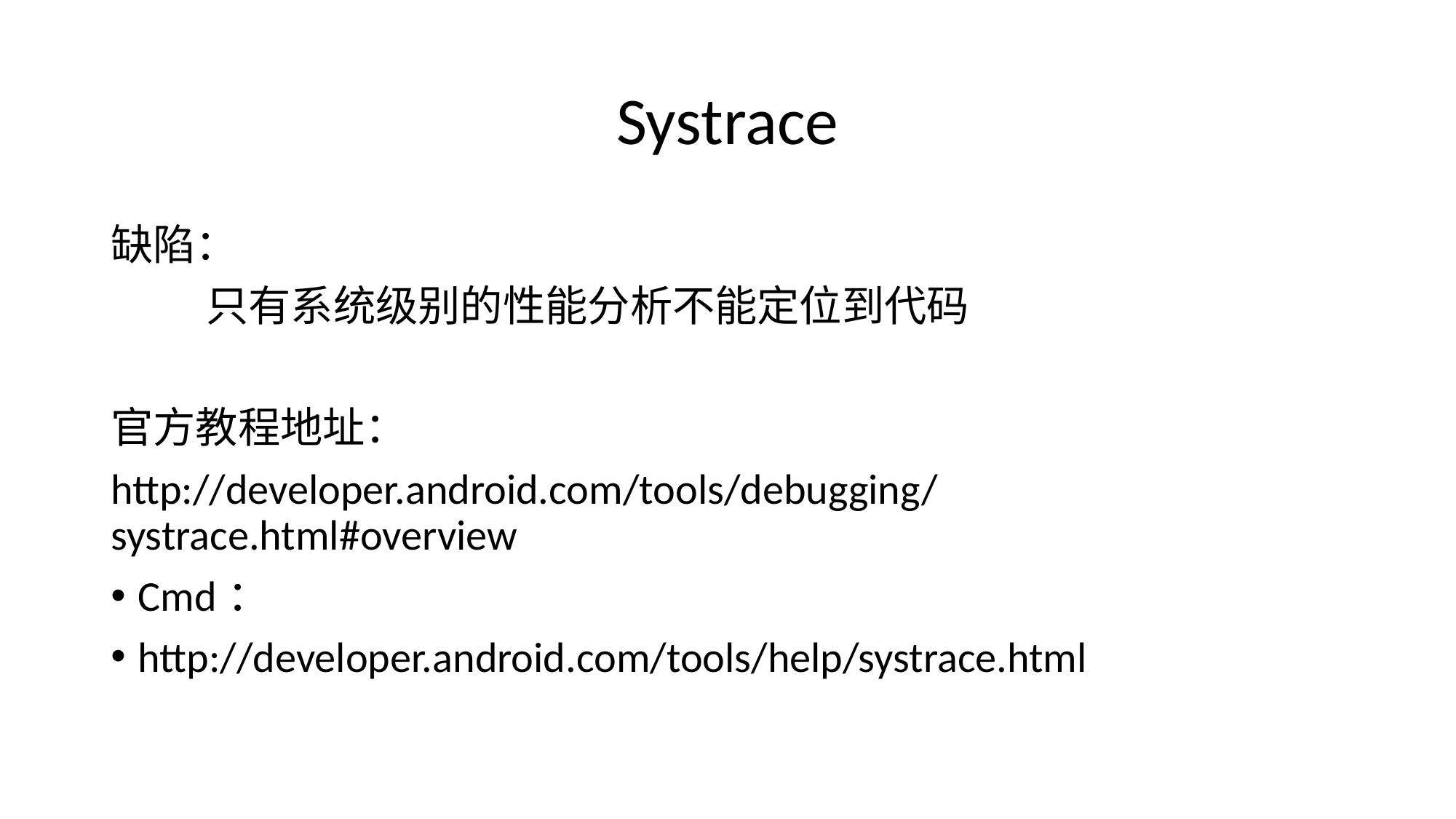

# Systrace
缺陷：
         只有系统级别的性能分析不能定位到代码

官方教程地址：
http://developer.android.com/tools/debugging/systrace.html#overview
Cmd：
http://developer.android.com/tools/help/systrace.html